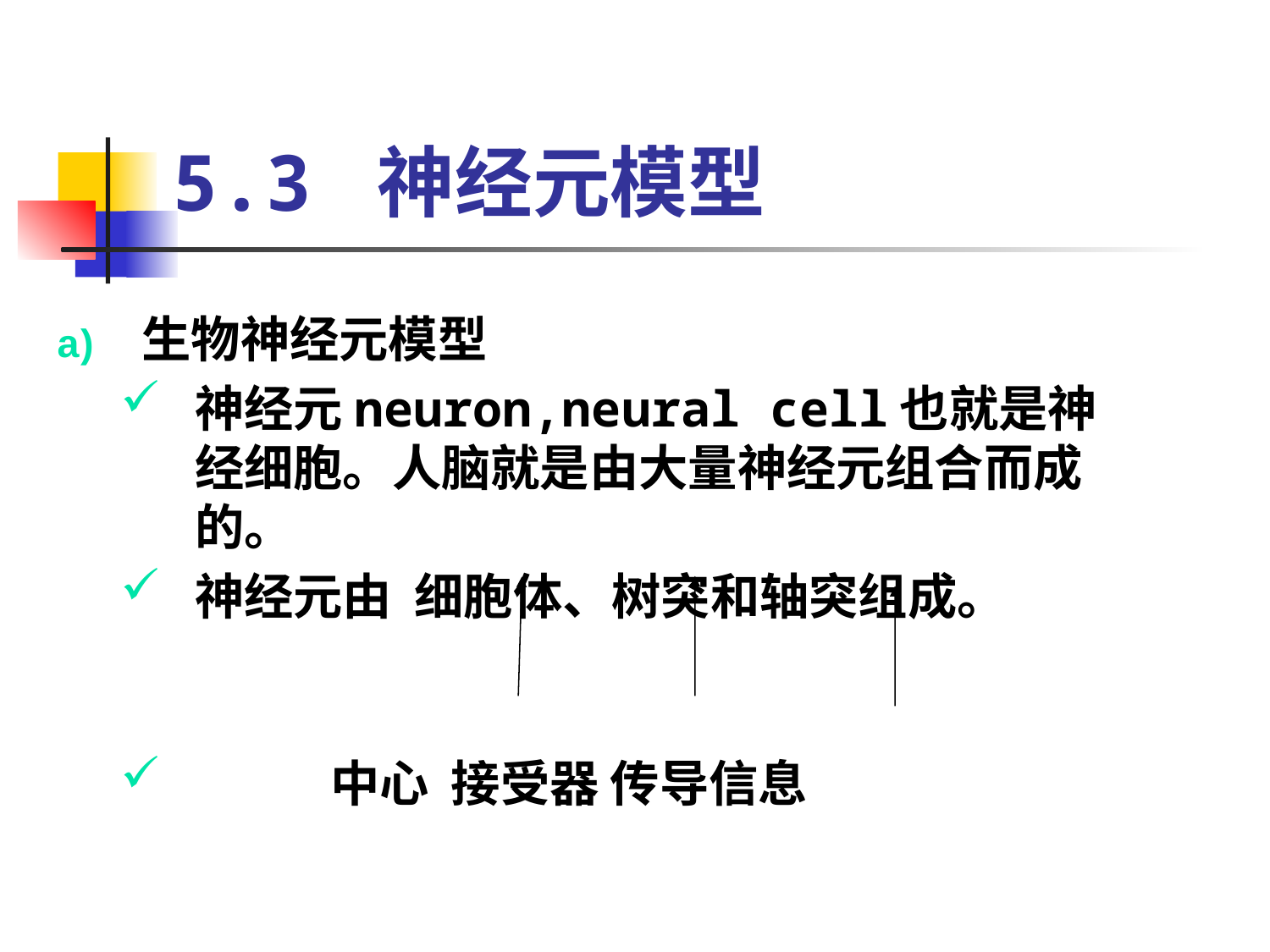

# 5.3 神经元模型

生物神经元模型
神经元neuron,neural cell也就是神经细胞。人脑就是由大量神经元组合而成的。
神经元由  细胞体、树突和轴突组成。
           中心  接受器 传导信息